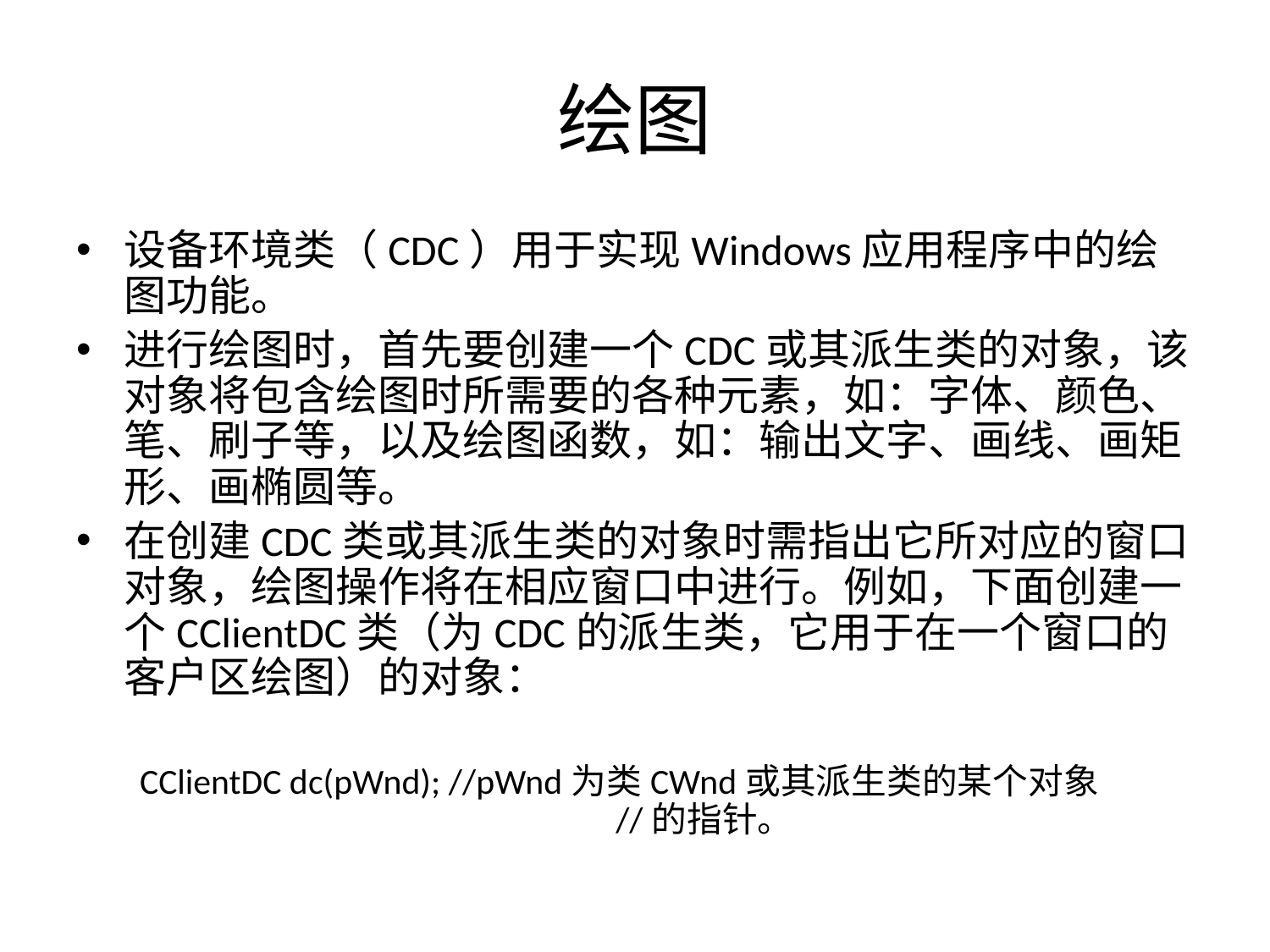

# 绘图
设备环境类（CDC）用于实现Windows应用程序中的绘图功能。
进行绘图时，首先要创建一个CDC或其派生类的对象，该对象将包含绘图时所需要的各种元素，如：字体、颜色、笔、刷子等，以及绘图函数，如：输出文字、画线、画矩形、画椭圆等。
在创建CDC类或其派生类的对象时需指出它所对应的窗口对象，绘图操作将在相应窗口中进行。例如，下面创建一个CClientDC类（为CDC的派生类，它用于在一个窗口的客户区绘图）的对象：

CClientDC dc(pWnd); //pWnd为类CWnd或其派生类的某个对象			      //的指针。